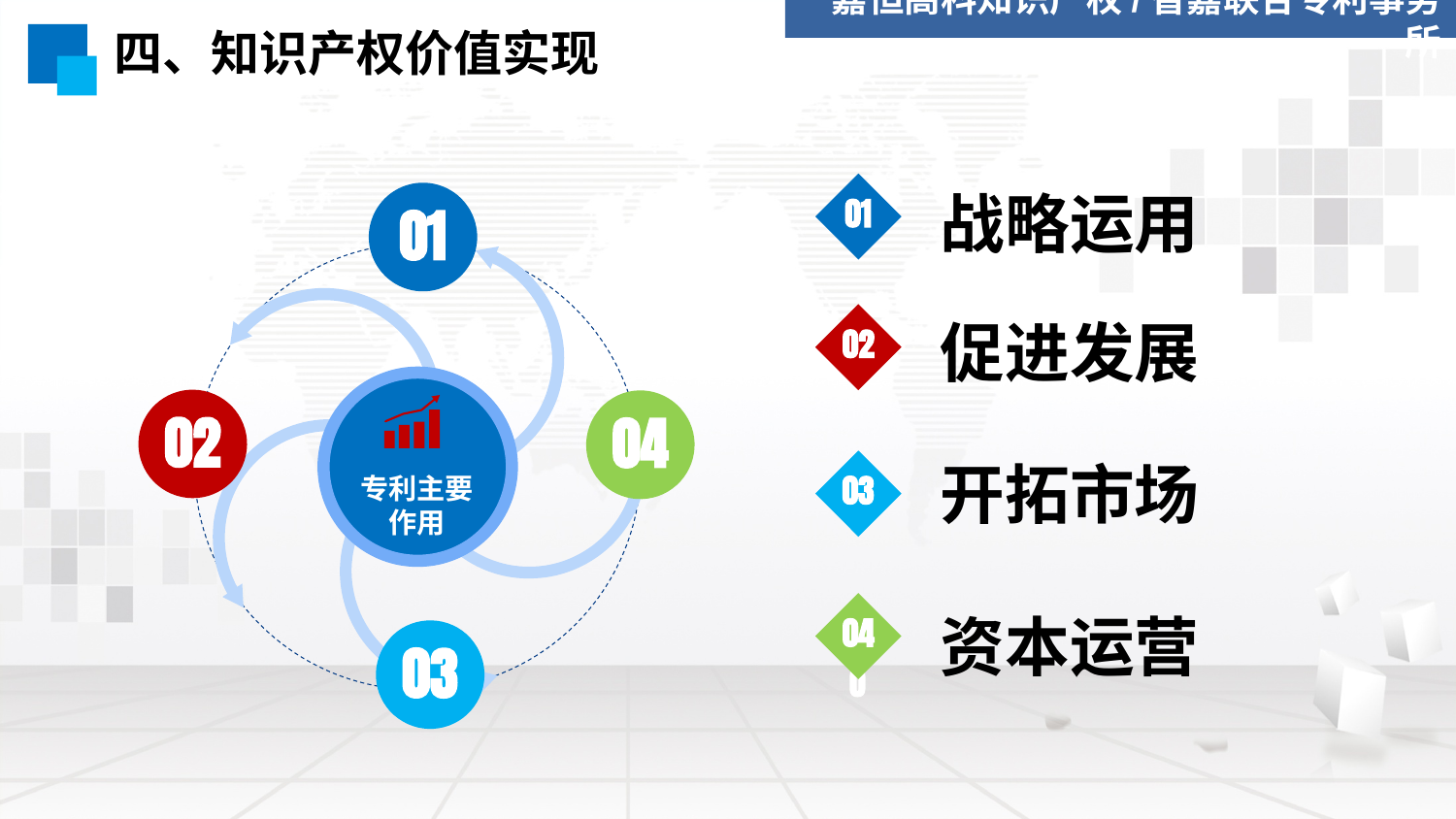

嘉恒高科知识产权/智嘉联合专利事务所
# 四、知识产权价值实现

01
01

02
04

专利主要
作用

03

战略运用

02
促进发展

03
开拓市场

04
资本运营
0